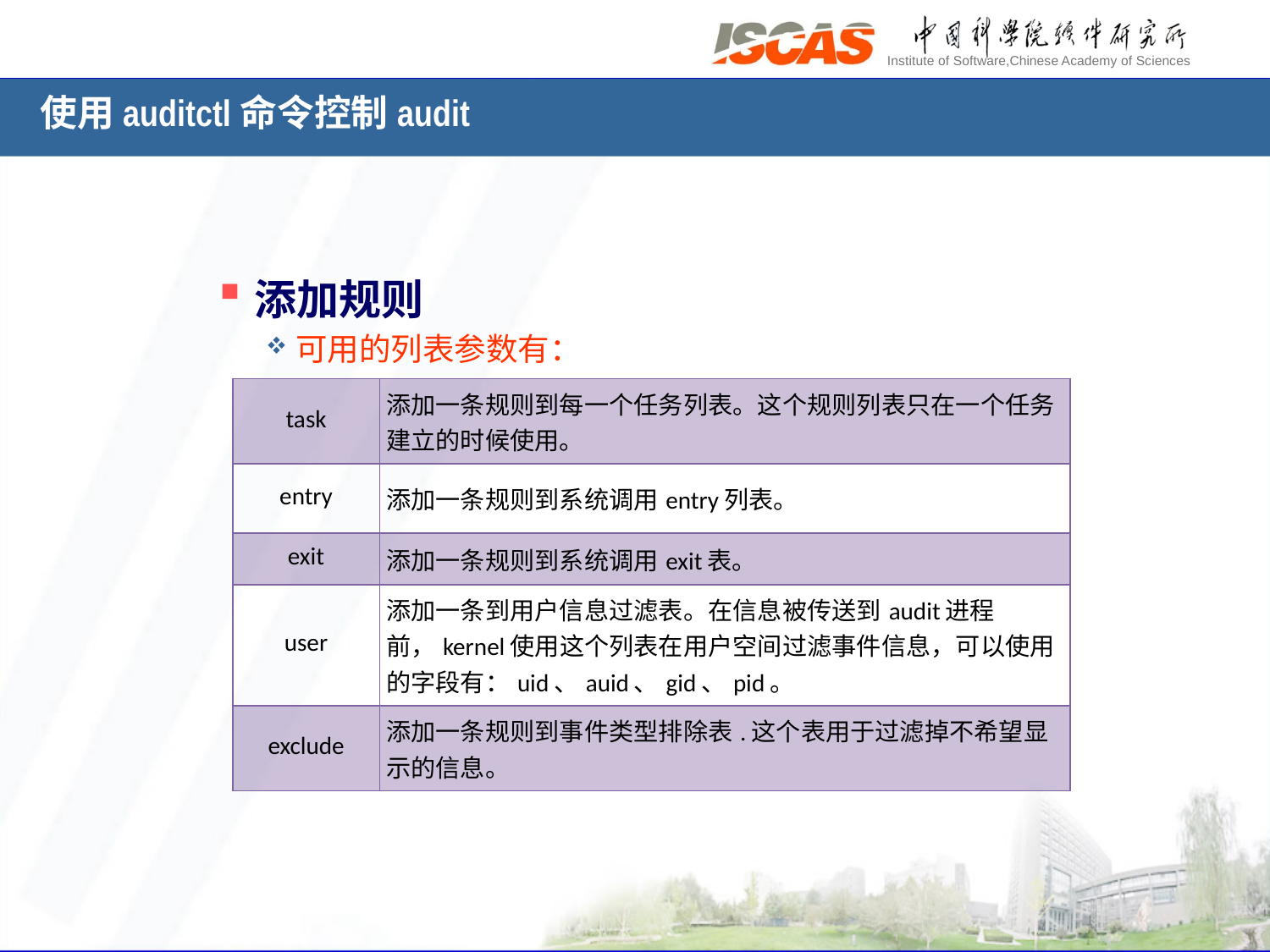

使用auditctl命令控制audit
添加规则
可用的列表参数有：

| task | 添加一条规则到每一个任务列表。这个规则列表只在一个任务建立的时候使用。 |
| --- | --- |
| entry | 添加一条规则到系统调用entry列表。 |
| exit | 添加一条规则到系统调用exit表。 |
| user | 添加一条到用户信息过滤表。在信息被传送到audit进程前，kernel使用这个列表在用户空间过滤事件信息，可以使用的字段有：uid、auid、gid、pid。 |
| exclude | 添加一条规则到事件类型排除表.这个表用于过滤掉不希望显示的信息。 |